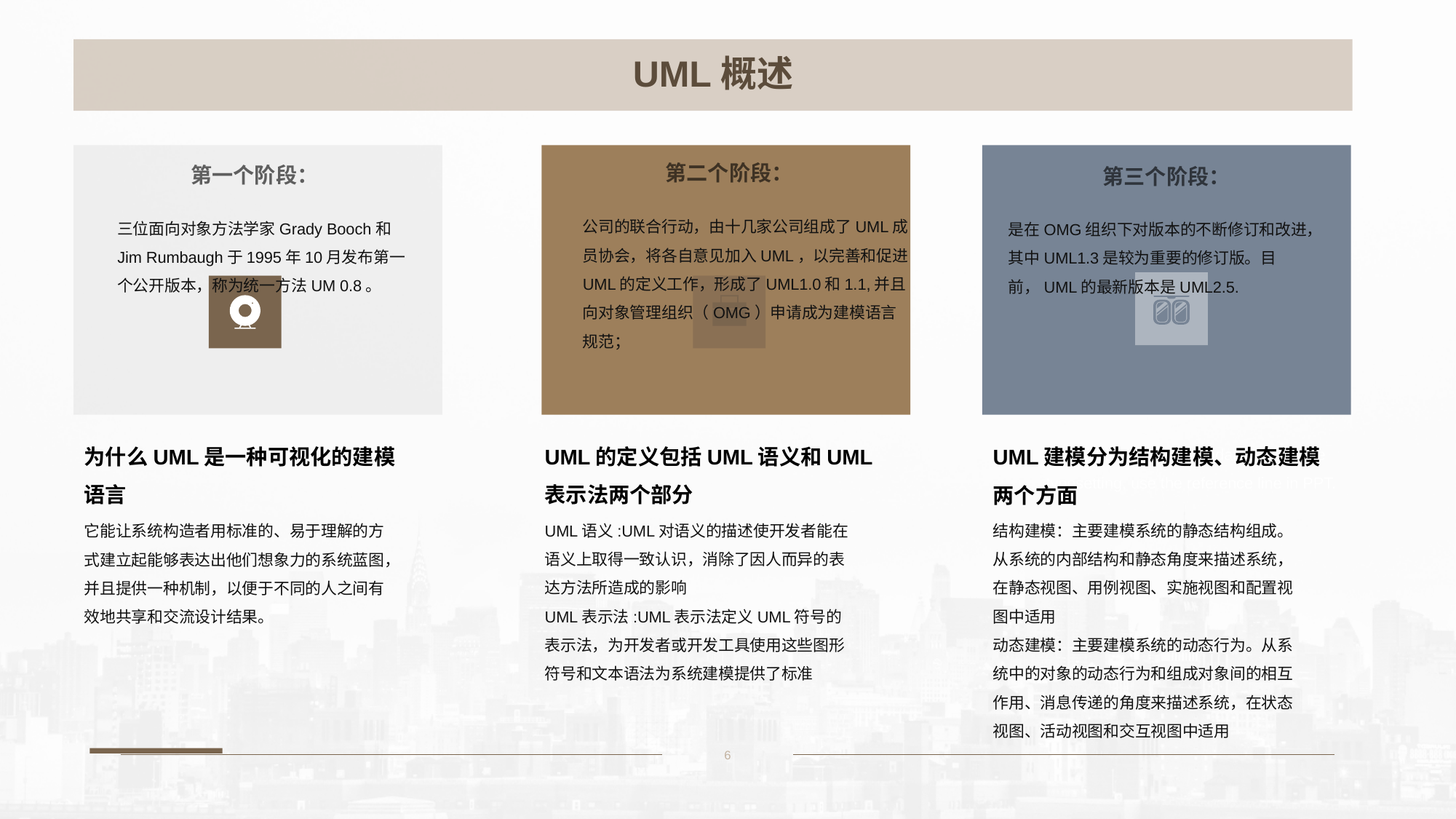

# UML概述

第一个阶段：

三位面向对象方法学家Grady Booch和Jim Rumbaugh于1995年10月发布第一个公开版本，称为统一方法UM 0.8。

为什么UML是一种可视化的建模语言
Adjust the spacing to adapt to Chinese typesetting, use the reference line in PPT.
它能让系统构造者用标准的、易于理解的方式建立起能够表达出他们想象力的系统蓝图，并且提供一种机制，以便于不同的人之间有效地共享和交流设计结果。

第二个阶段：

第三个阶段：

公司的联合行动，由十几家公司组成了UML成员协会，将各自意见加入UML，以完善和促进UML的定义工作，形成了UML1.0和1.1,并且向对象管理组织（OMG）申请成为建模语言规范；
是在OMG组织下对版本的不断修订和改进，其中UML1.3是较为重要的修订版。目前，UML的最新版本是UML2.5.

UML的定义包括UML语义和UML表示法两个部分
UML建模分为结构建模、动态建模两个方面
UML语义:UML对语义的描述使开发者能在语义上取得一致认识，消除了因人而异的表达方法所造成的影响
UML表示法:UML表示法定义UML符号的表示法，为开发者或开发工具使用这些图形符号和文本语法为系统建模提供了标准
结构建模：主要建模系统的静态结构组成。从系统的内部结构和静态角度来描述系统，在静态视图、用例视图、实施视图和配置视图中适用
动态建模：主要建模系统的动态行为。从系统中的对象的动态行为和组成对象间的相互作用、消息传递的角度来描述系统，在状态视图、活动视图和交互视图中适用
6